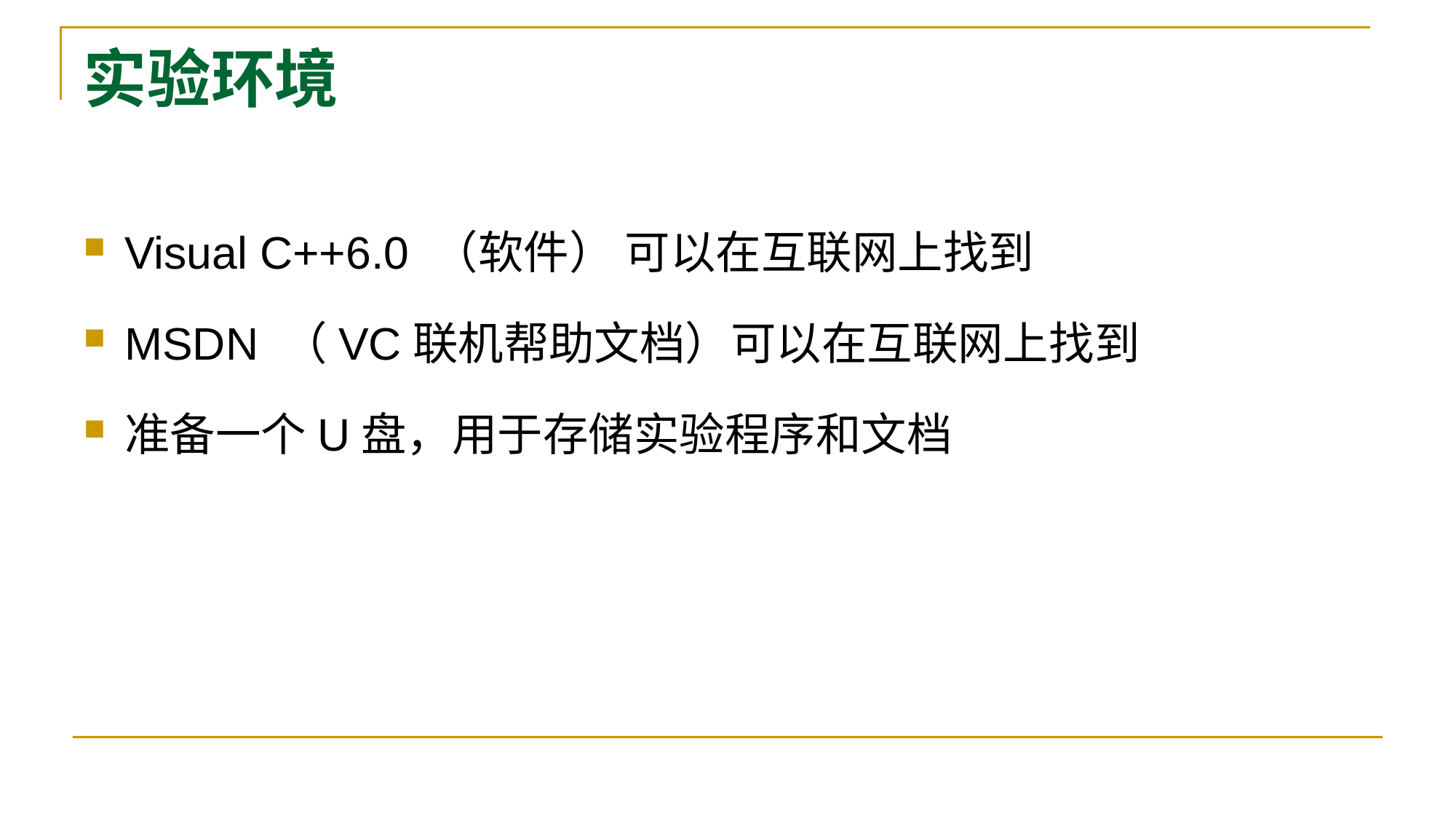

# 实验环境
Visual C++6.0 （软件） 可以在互联网上找到
MSDN （VC联机帮助文档）可以在互联网上找到
准备一个U盘，用于存储实验程序和文档